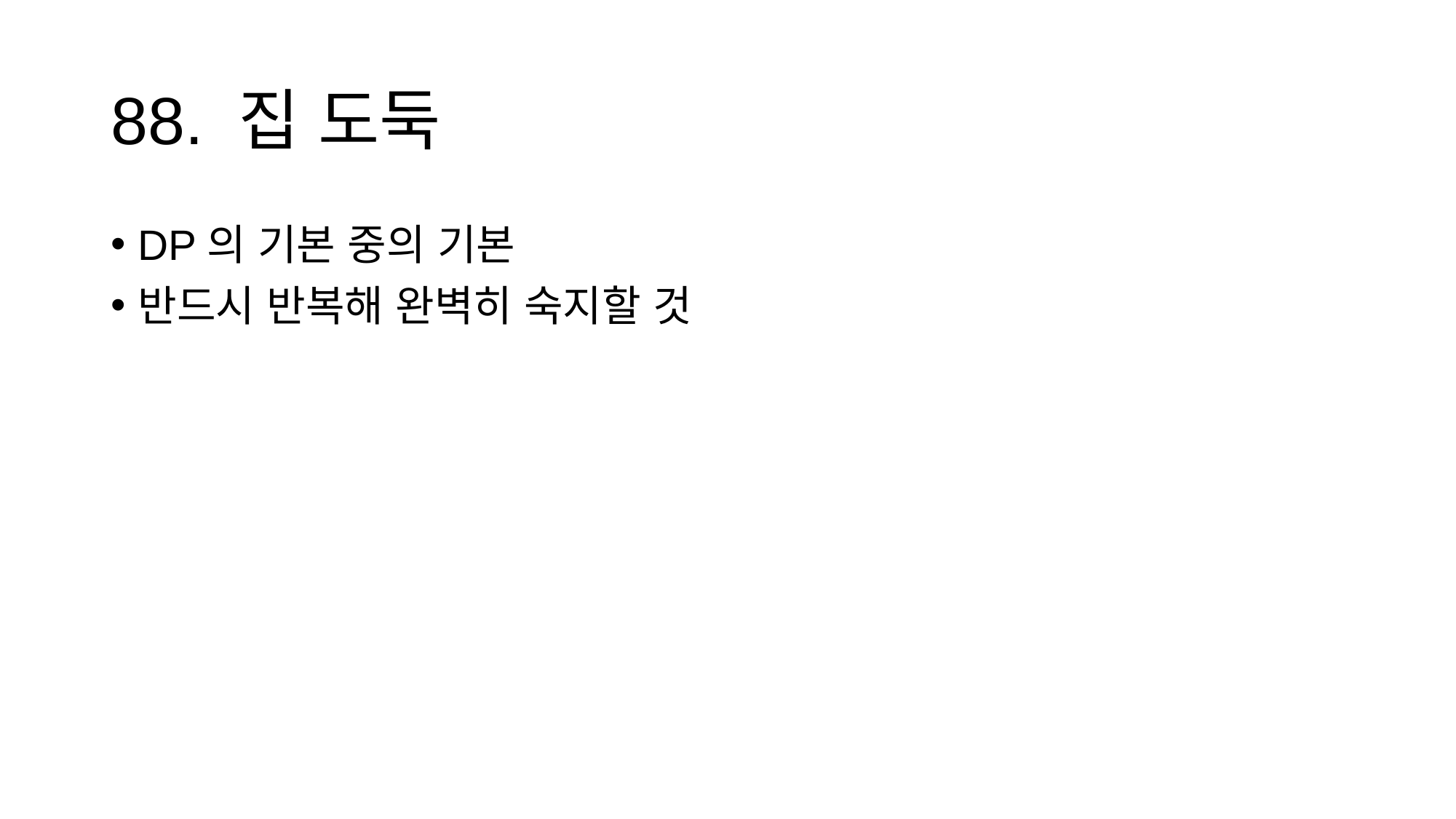

# 88. 집 도둑
DP의 기본 중의 기본
반드시 반복해 완벽히 숙지할 것